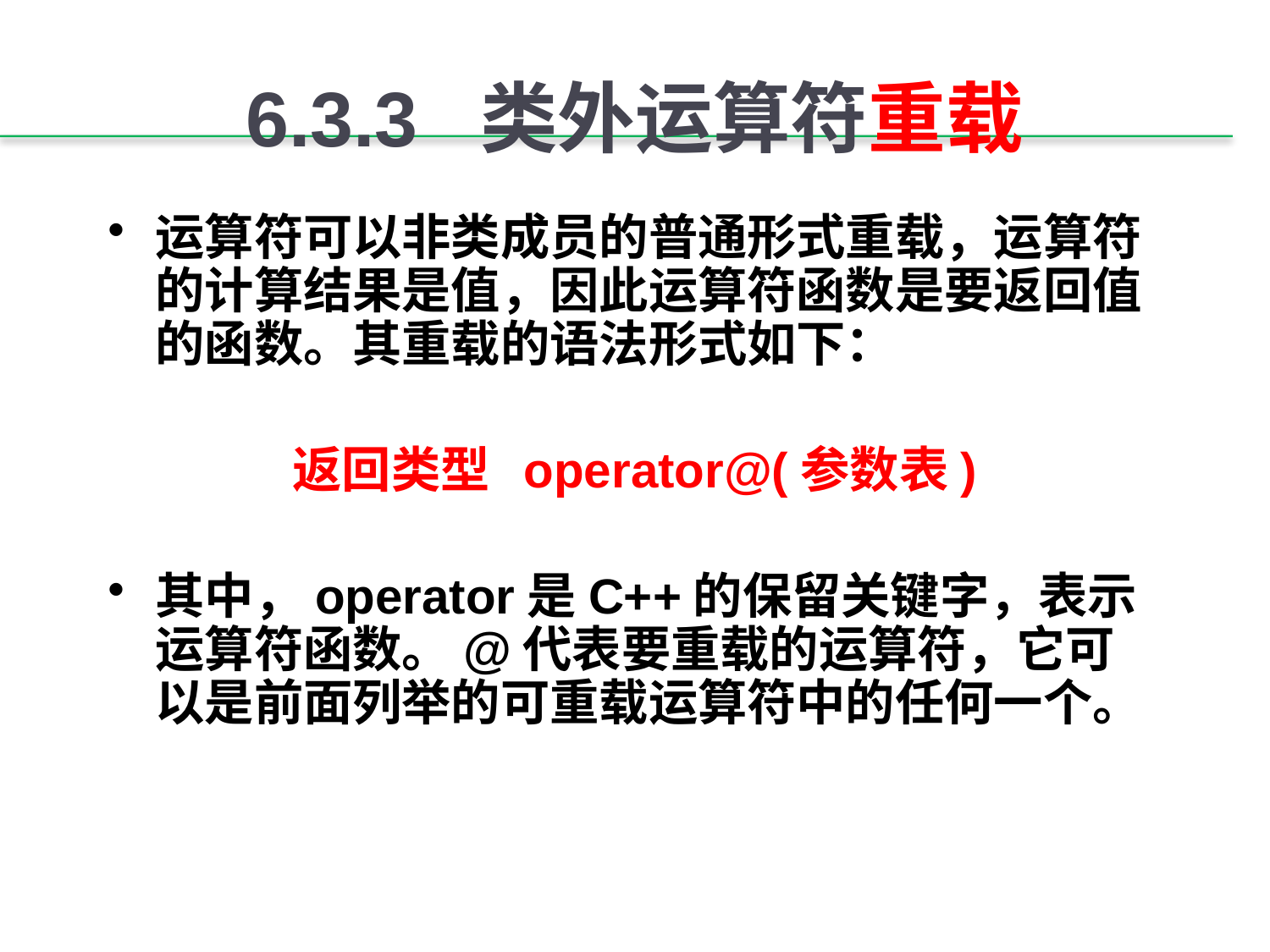

# 6.3.3  类外运算符重载
运算符可以非类成员的普通形式重载，运算符的计算结果是值，因此运算符函数是要返回值的函数。其重载的语法形式如下：

返回类型  operator@(参数表)

其中，operator是C++的保留关键字，表示运算符函数。@代表要重载的运算符，它可以是前面列举的可重载运算符中的任何一个。